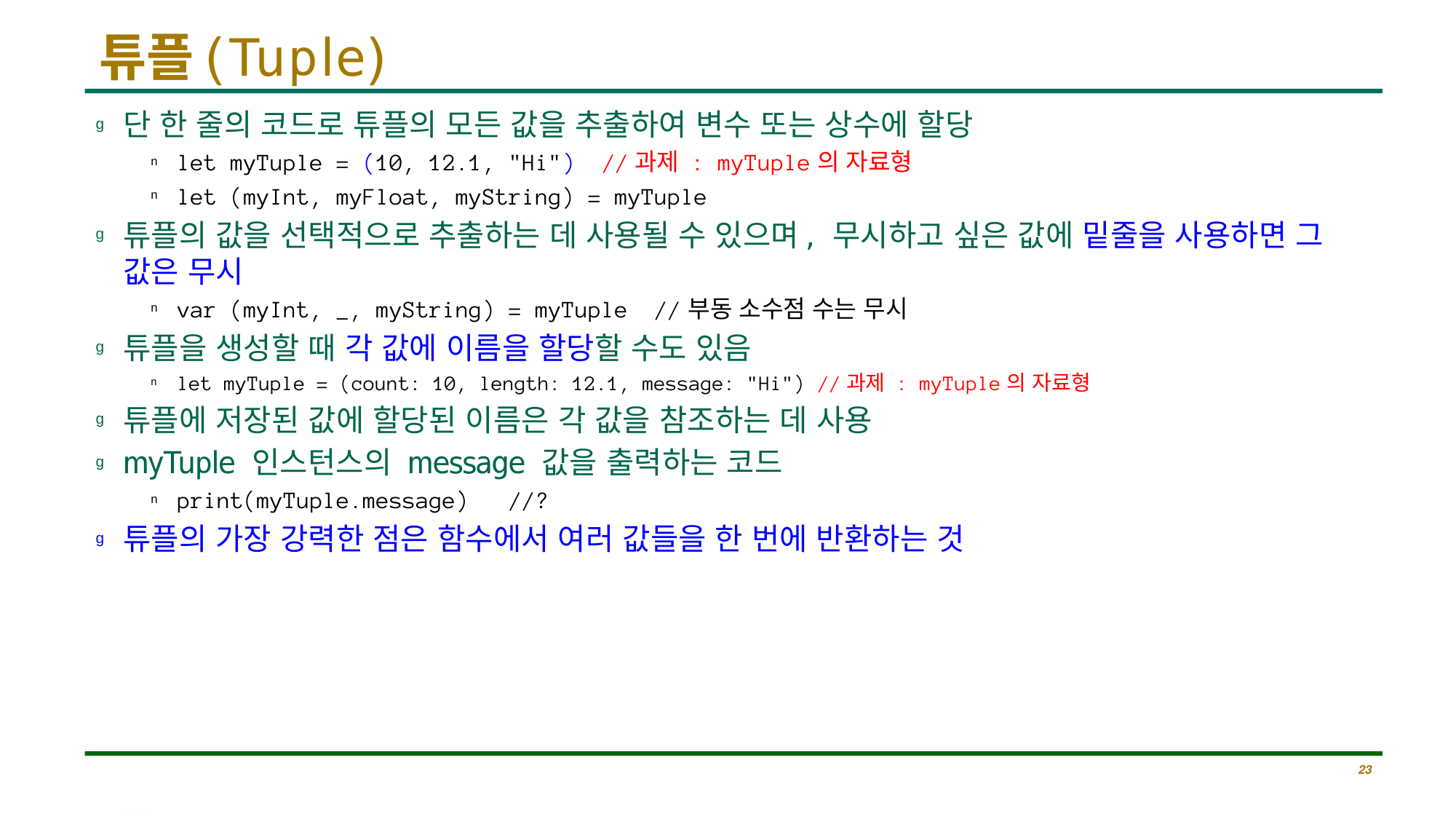

# 튜플(Tuple)
단 한 줄의 코드로 튜플의 모든 값을 추출하여 변수 또는 상수에 할당
let myTuple = (10, 12.1, "Hi")  //과제 : myTuple의 자료형
let (myInt, myFloat, myString) = myTuple
튜플의 값을 선택적으로 추출하는 데 사용될 수 있으며, 무시하고 싶은 값에 밑줄을 사용하면 그 값은 무시
var (myInt, _, myString) = myTuple  //부동 소수점 수는 무시
튜플을 생성할 때 각 값에 이름을 할당할 수도 있음
let myTuple = (count: 10, length: 12.1, message: "Hi") //과제 : myTuple의 자료형
튜플에 저장된 값에 할당된 이름은 각 값을 참조하는 데 사용
myTuple 인스턴스의 message 값을 출력하는 코드
print(myTuple.message)   //?
튜플의 가장 강력한 점은 함수에서 여러 값들을 한 번에 반환하는 것